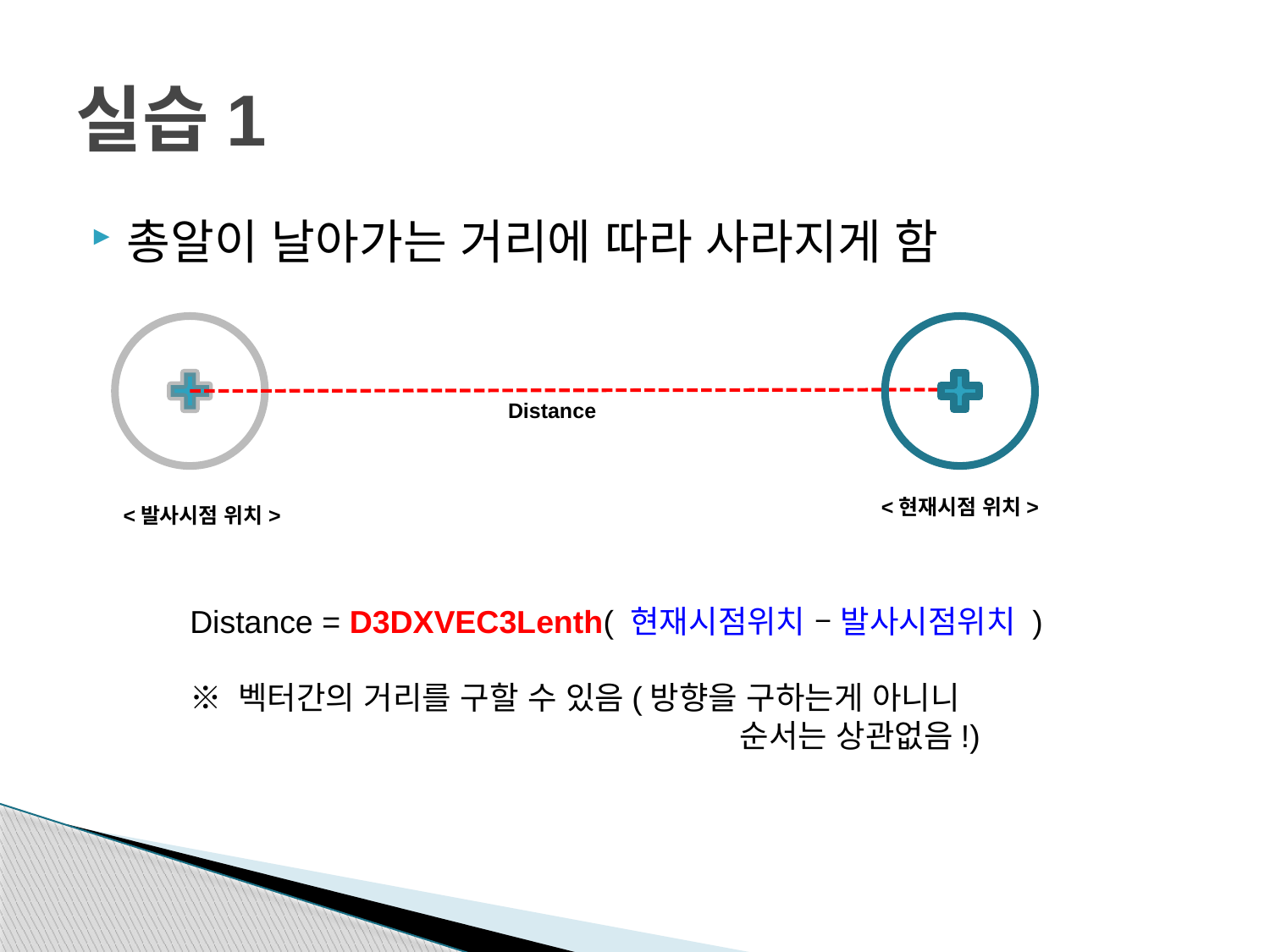

# 실습1
총알이 날아가는 거리에 따라 사라지게 함

Distance
<현재시점 위치>
<발사시점 위치>
Distance = D3DXVEC3Lenth( 현재시점위치 – 발사시점위치 )

※ 벡터간의 거리를 구할 수 있음(방향을 구하는게 아니니
                                                             순서는 상관없음!)